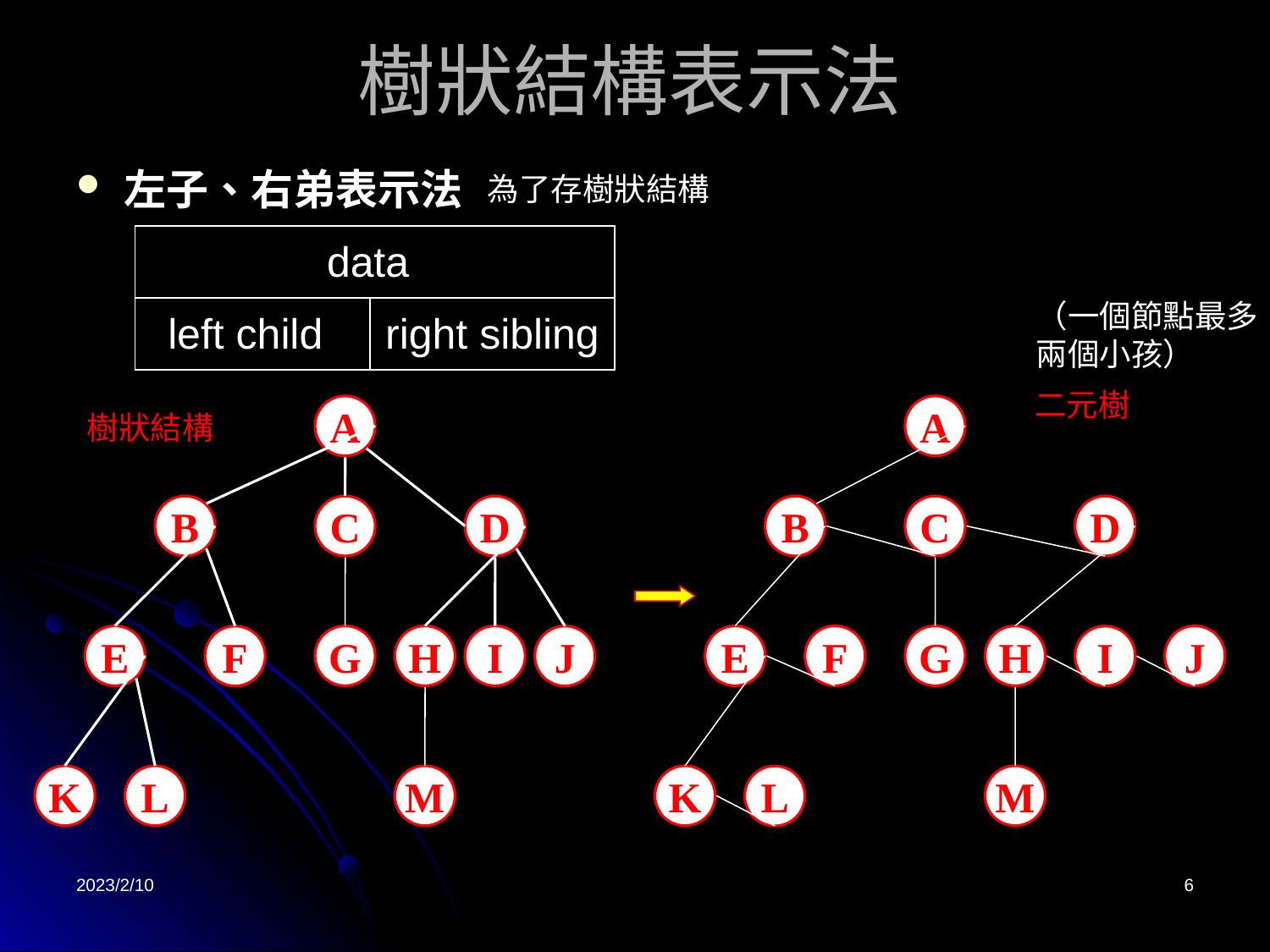

樹狀結構表示法
左子、右弟表示法
為了存樹狀結構
| data |  |
| --- | --- |
| left child | right sibling |
（一個節點最多
兩個小孩）

二元樹
A
A
樹狀結構
B
C
D
B
C
D

E
G
H
I
E
F
G
H
J
F
J
I
K
L
M
K
M
L
2023/2/10
6